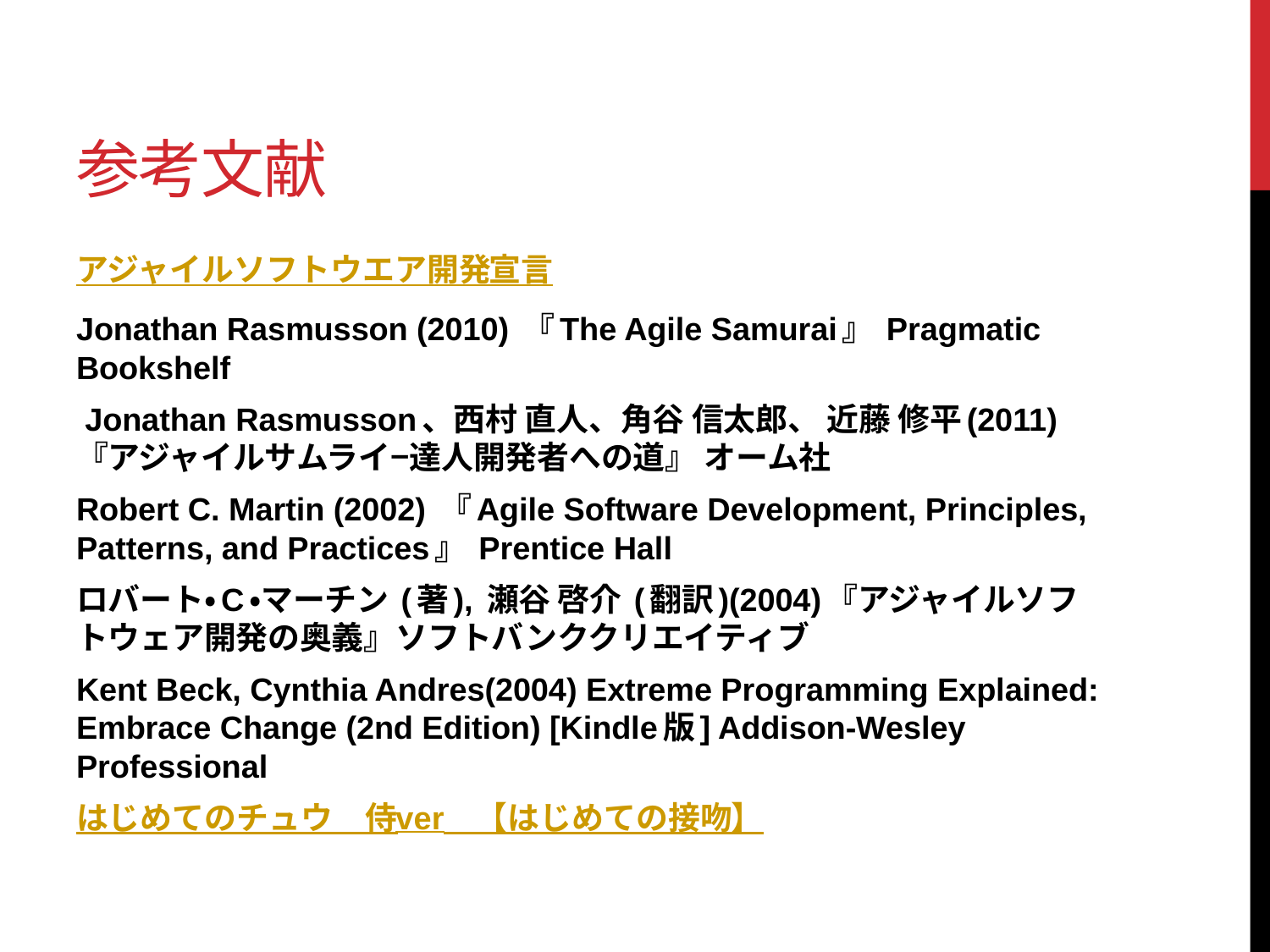

# 参考文献
アジャイルソフトウエア開発宣言
Jonathan Rasmusson (2010) 『The Agile Samurai』 Pragmatic Bookshelf
 Jonathan Rasmusson、西村 直人、角谷 信太郎、 近藤 修平(2011) 『アジャイルサムライ−達人開発者への道』 オーム社
Robert C. Martin (2002) 『Agile Software Development, Principles, Patterns, and Practices』 Prentice Hall
ロバート・C・マーチン (著), 瀬谷 啓介 (翻訳)(2004)『アジャイルソフトウェア開発の奥義』ソフトバンククリエイティブ
Kent Beck, Cynthia Andres(2004) Extreme Programming Explained: Embrace Change (2nd Edition) [Kindle版] Addison-Wesley Professional
はじめてのチュウ　侍ver　【はじめての接吻】